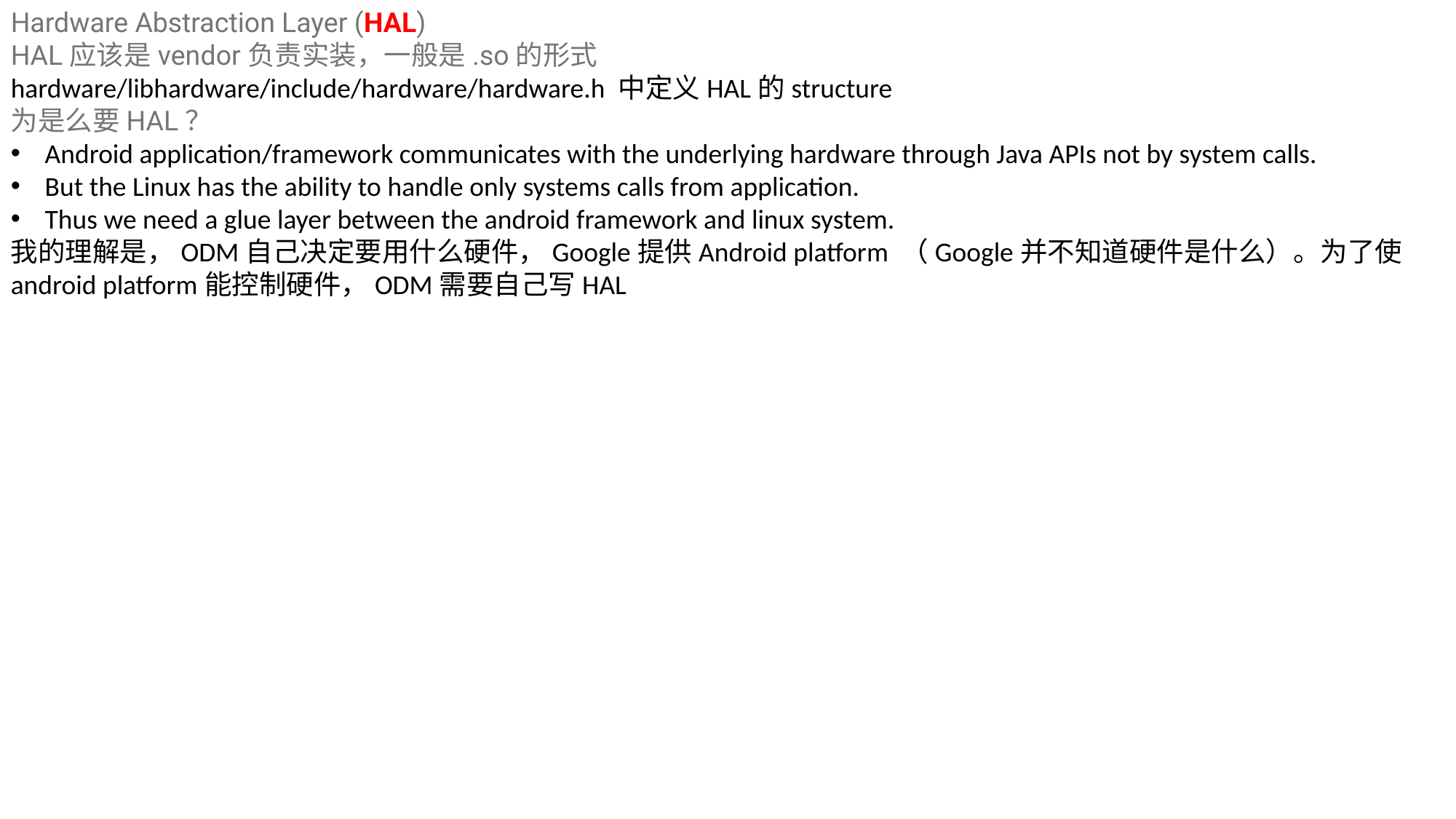

Hardware Abstraction Layer (HAL)
HAL应该是vendor负责实装，一般是.so的形式
hardware/libhardware/include/hardware/hardware.h 中定义HAL的structure
为是么要HAL？
Android application/framework communicates with the underlying hardware through Java APIs not by system calls.
But the Linux has the ability to handle only systems calls from application.
Thus we need a glue layer between the android framework and linux system.
我的理解是，ODM自己决定要用什么硬件，Google提供Android platform （Google并不知道硬件是什么）。为了使android platform能控制硬件，ODM需要自己写HAL